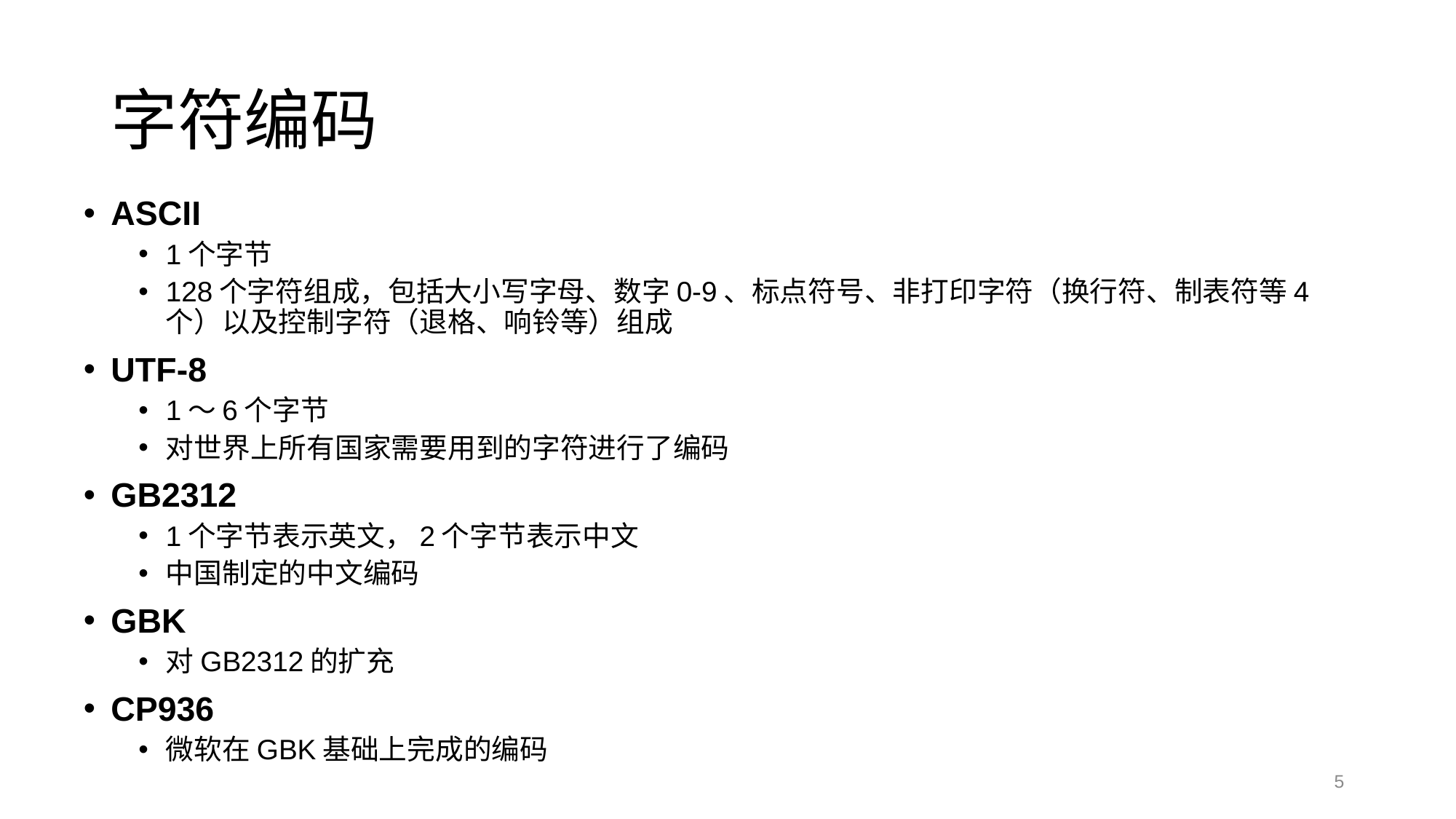

# 字符编码
ASCII
1个字节
128个字符组成，包括大小写字母、数字0-9、标点符号、非打印字符（换行符、制表符等4个）以及控制字符（退格、响铃等）组成
UTF-8
1～6个字节
对世界上所有国家需要用到的字符进行了编码
GB2312
1个字节表示英文，2个字节表示中文
中国制定的中文编码
GBK
对GB2312的扩充
CP936
微软在GBK基础上完成的编码
5